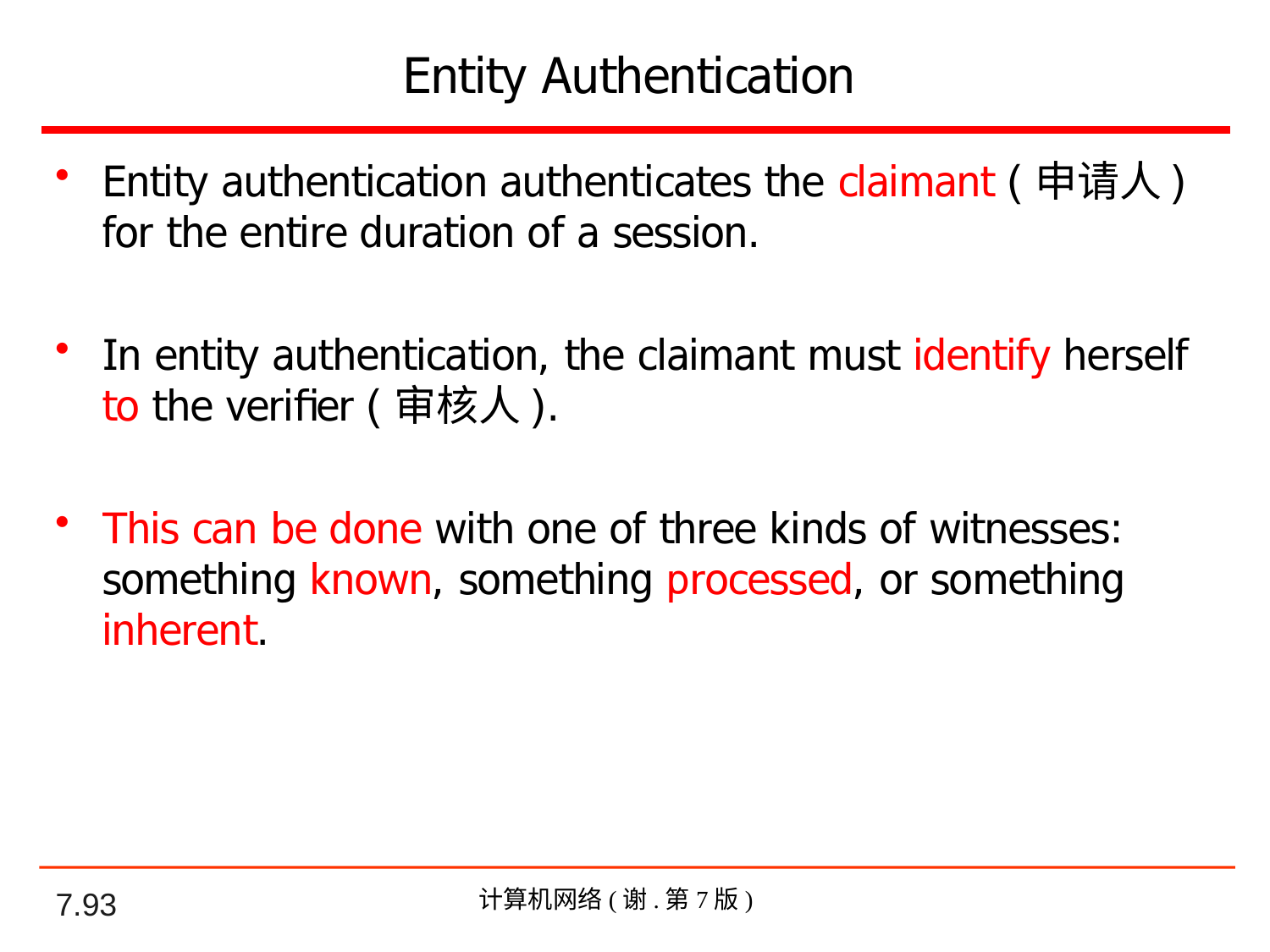

# Entity Authentication
Entity authentication authenticates the claimant (申请人) for the entire duration of a session.

In entity authentication, the claimant must identify herself to the verifier (审核人).

This can be done with one of three kinds of witnesses: something known, something processed, or something inherent.